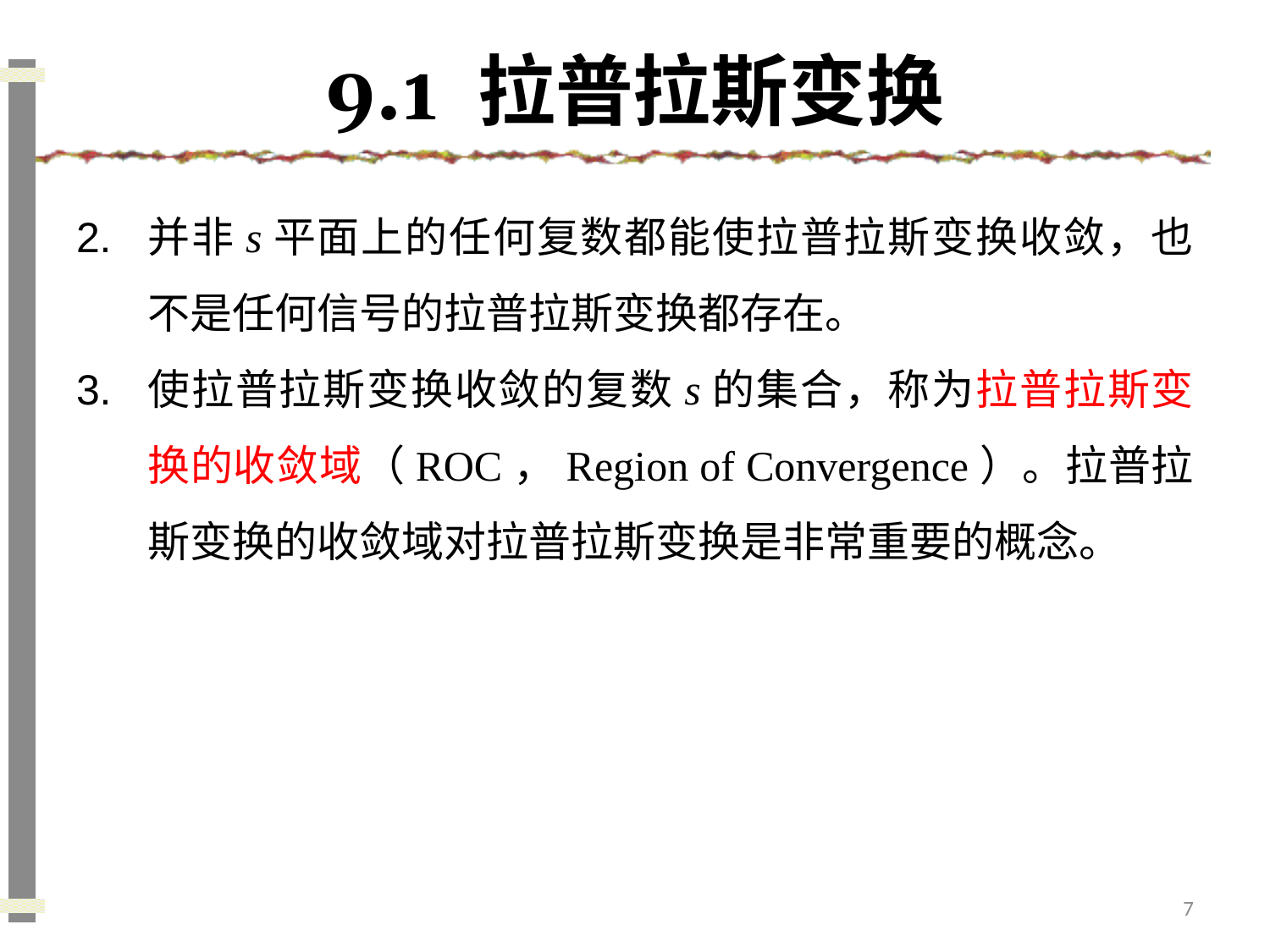

# 9.1 拉普拉斯变换
并非s平面上的任何复数都能使拉普拉斯变换收敛，也不是任何信号的拉普拉斯变换都存在。
使拉普拉斯变换收敛的复数s的集合，称为拉普拉斯变换的收敛域（ROC，Region of Convergence）。拉普拉斯变换的收敛域对拉普拉斯变换是非常重要的概念。
7